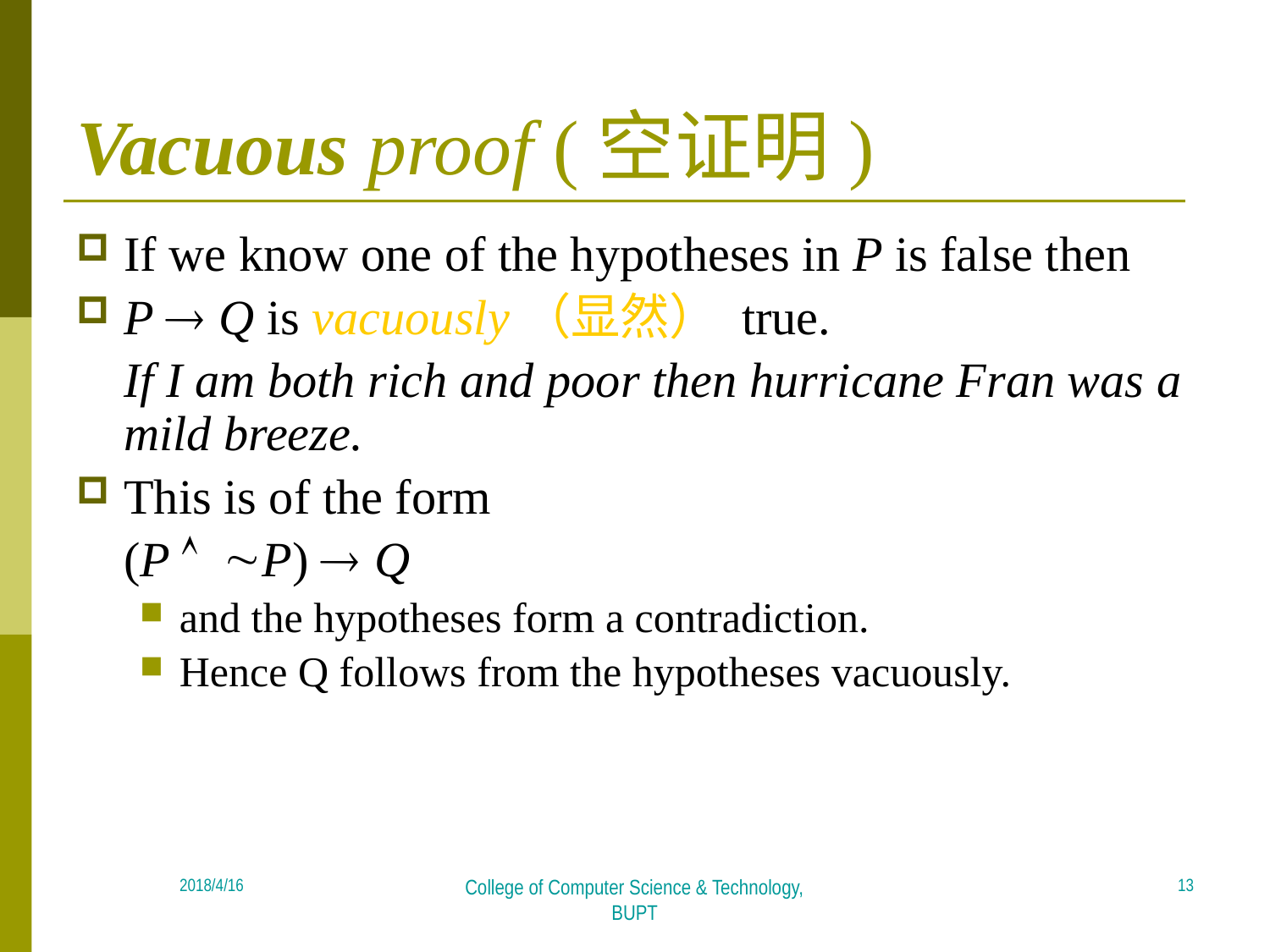

# Vacuous proof (空证明)
If we know one of the hypotheses in P is false then
P → Q is vacuously（显然） true.
	If I am both rich and poor then hurricane Fran was a mild breeze.
This is of the form
	(P ∧ ∼P) → Q
and the hypotheses form a contradiction.
Hence Q follows from the hypotheses vacuously.
13
2018/4/16
College of Computer Science & Technology, BUPT